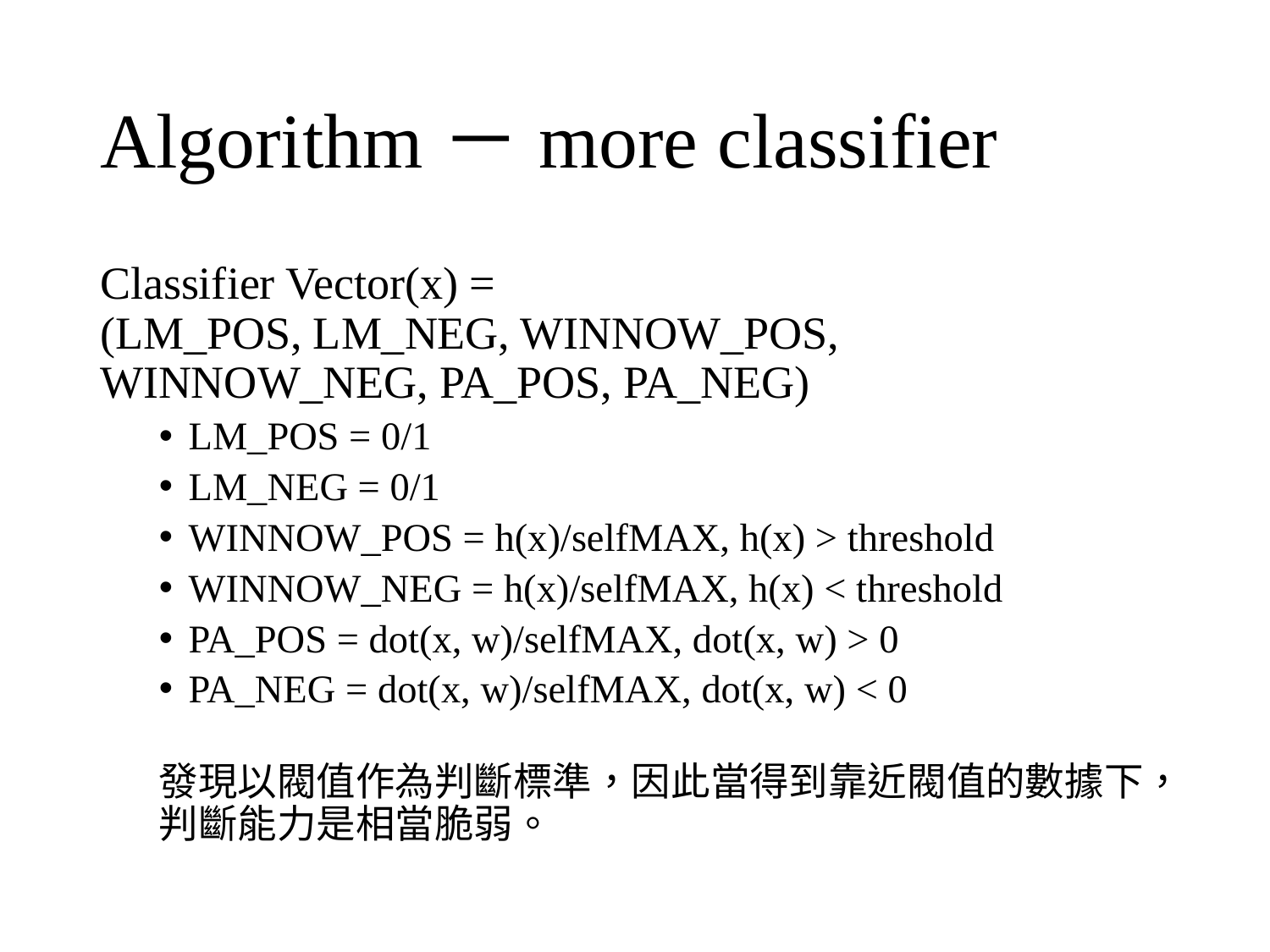

# Algorithm－more classifier
Classifier Vector(x) =
(LM_POS, LM_NEG, WINNOW_POS, WINNOW_NEG, PA_POS, PA_NEG)
LM_POS = 0/1
LM_NEG = 0/1
WINNOW_POS = h(x)/selfMAX, h(x) > threshold
WINNOW_NEG = h(x)/selfMAX, h(x) < threshold
PA_POS = dot(x, w)/selfMAX, dot(x, w) > 0
PA_NEG = dot(x, w)/selfMAX, dot(x, w) < 0
發現以閥值作為判斷標準，因此當得到靠近閥值的數據下，判斷能力是相當脆弱。